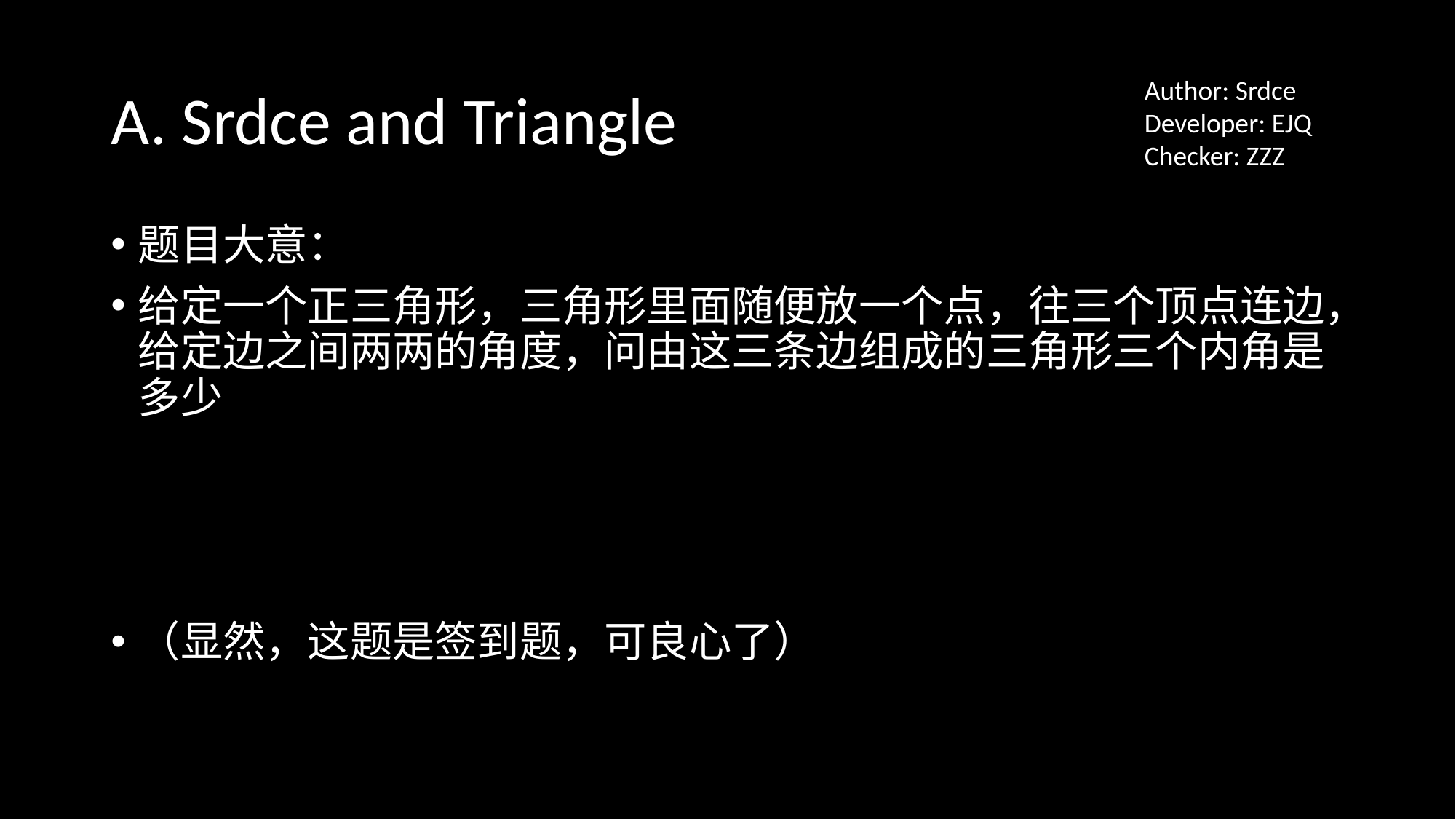

# A. Srdce and Triangle
Author: Srdce
Developer: EJQ
Checker: ZZZ
题目大意：
给定一个正三角形，三角形里面随便放一个点，往三个顶点连边，给定边之间两两的角度，问由这三条边组成的三角形三个内角是多少

（显然，这题是签到题，可良心了）